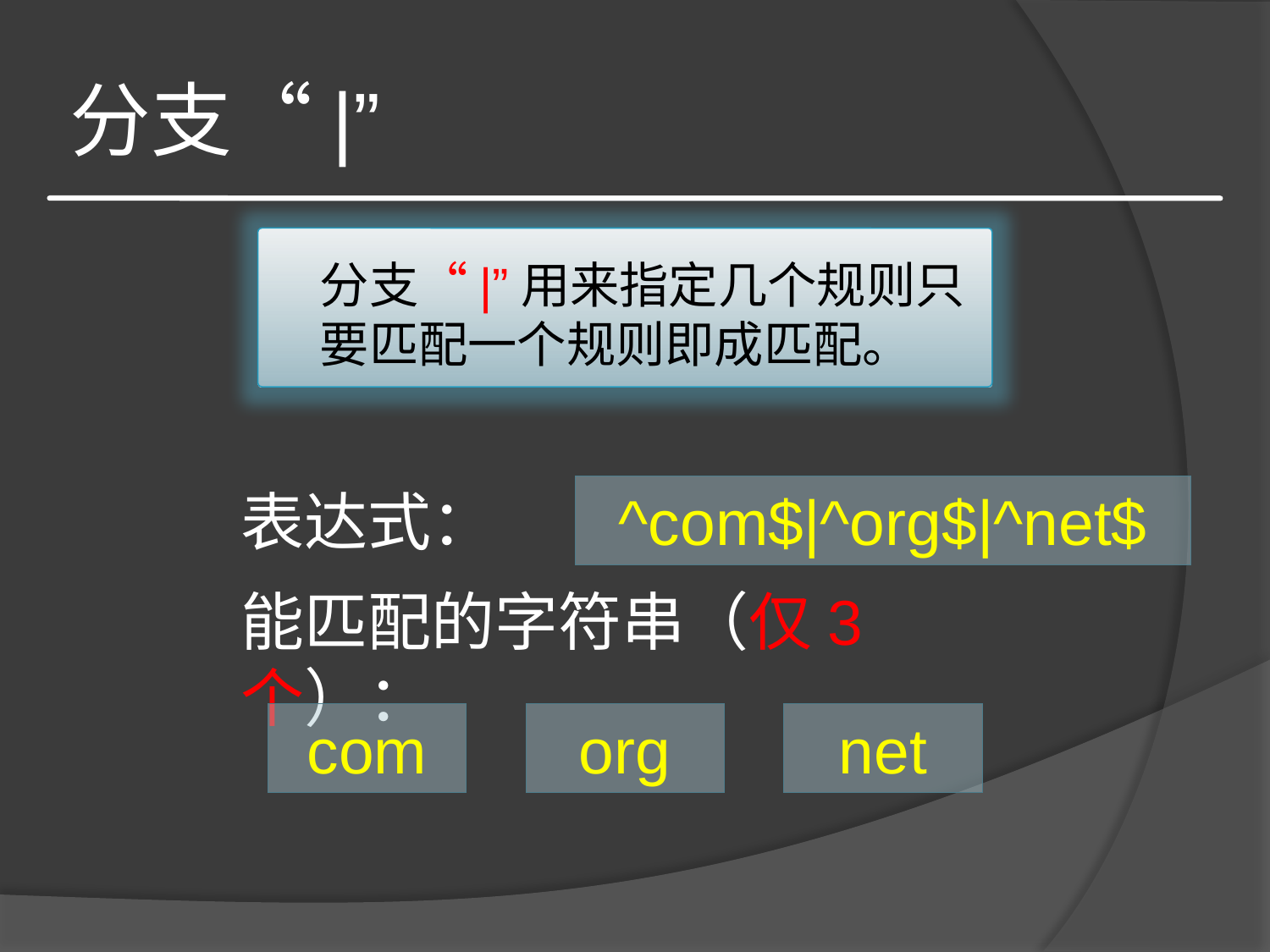

# 分支“|”

分支“|”用来指定几个规则只要匹配一个规则即成匹配。
表达式：
^com$|^org$|^net$
能匹配的字符串（仅3个）：
com
org
net